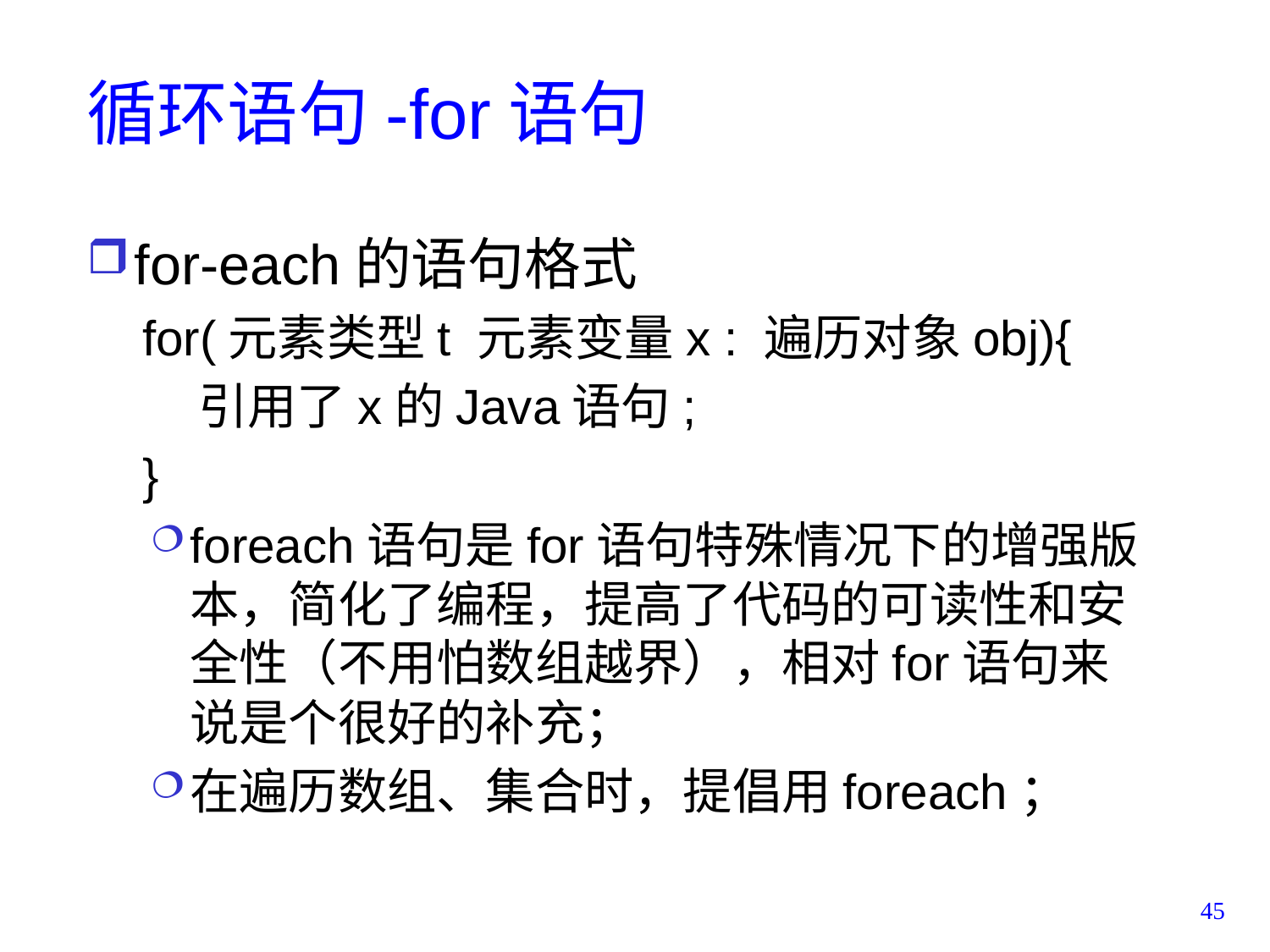

# 循环语句-for语句
for-each的语句格式
for(元素类型t 元素变量x : 遍历对象obj){
    引用了x的Java语句;
}
foreach语句是for语句特殊情况下的增强版本，简化了编程，提高了代码的可读性和安全性（不用怕数组越界），相对for语句来说是个很好的补充；
在遍历数组、集合时，提倡用foreach；
45